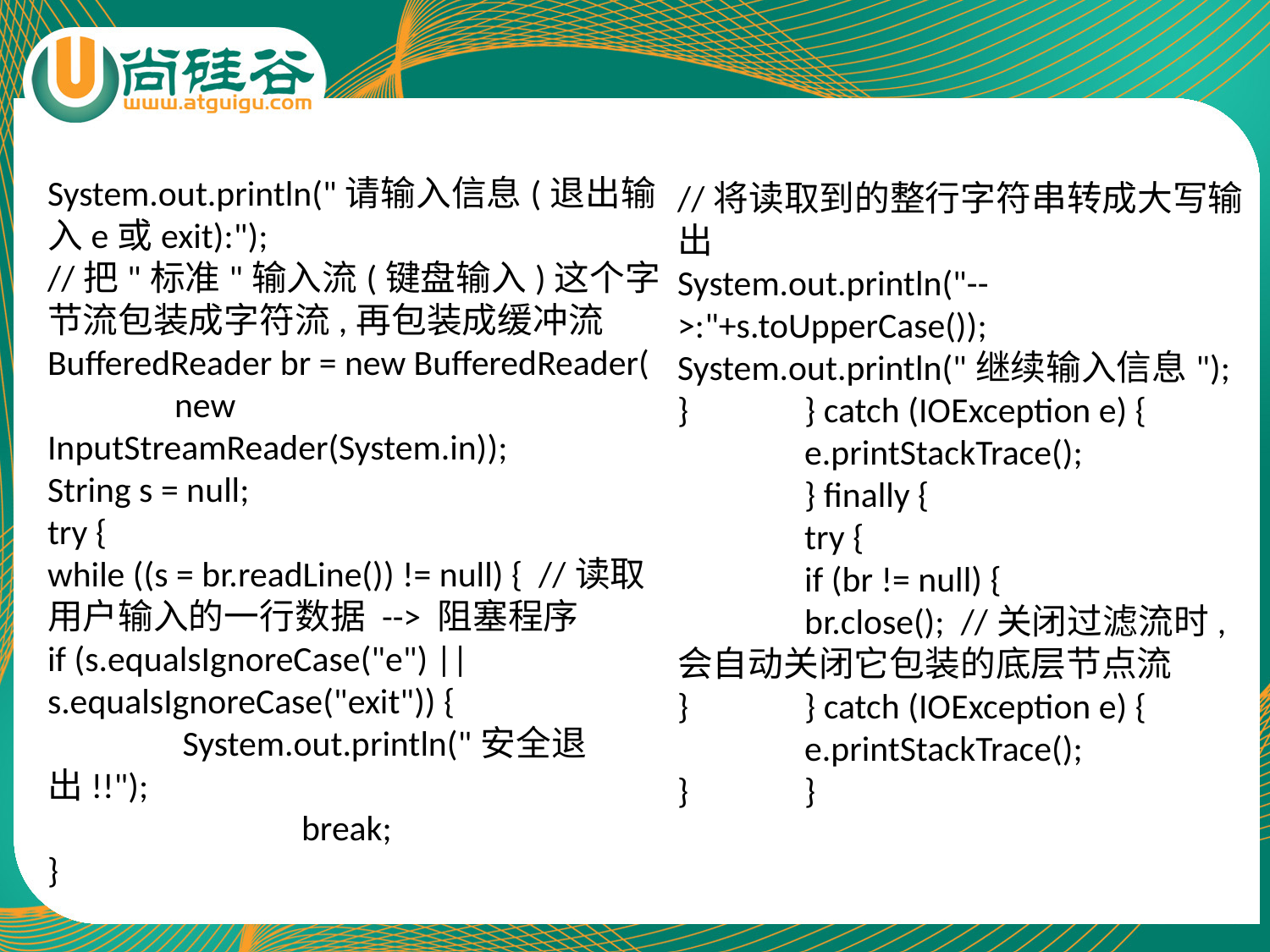

System.out.println("请输入信息(退出输入e或exit):");
//把"标准"输入流(键盘输入)这个字节流包装成字符流,再包装成缓冲流
BufferedReader br = new BufferedReader(
	new InputStreamReader(System.in));
String s = null;
try {
while ((s = br.readLine()) != null) {  //读取用户输入的一行数据 --> 阻塞程序
if (s.equalsIgnoreCase("e") || s.equalsIgnoreCase("exit")) {
	 System.out.println("安全退出!!");
		break;
}

//将读取到的整行字符串转成大写输出
System.out.println("-->:"+s.toUpperCase());
System.out.println("继续输入信息");
}	} catch (IOException e) {
	e.printStackTrace();
	} finally {
	try {
	if (br != null) {
	br.close();  //关闭过滤流时,会自动关闭它包装的底层节点流
}	} catch (IOException e) {
	e.printStackTrace();
}	}